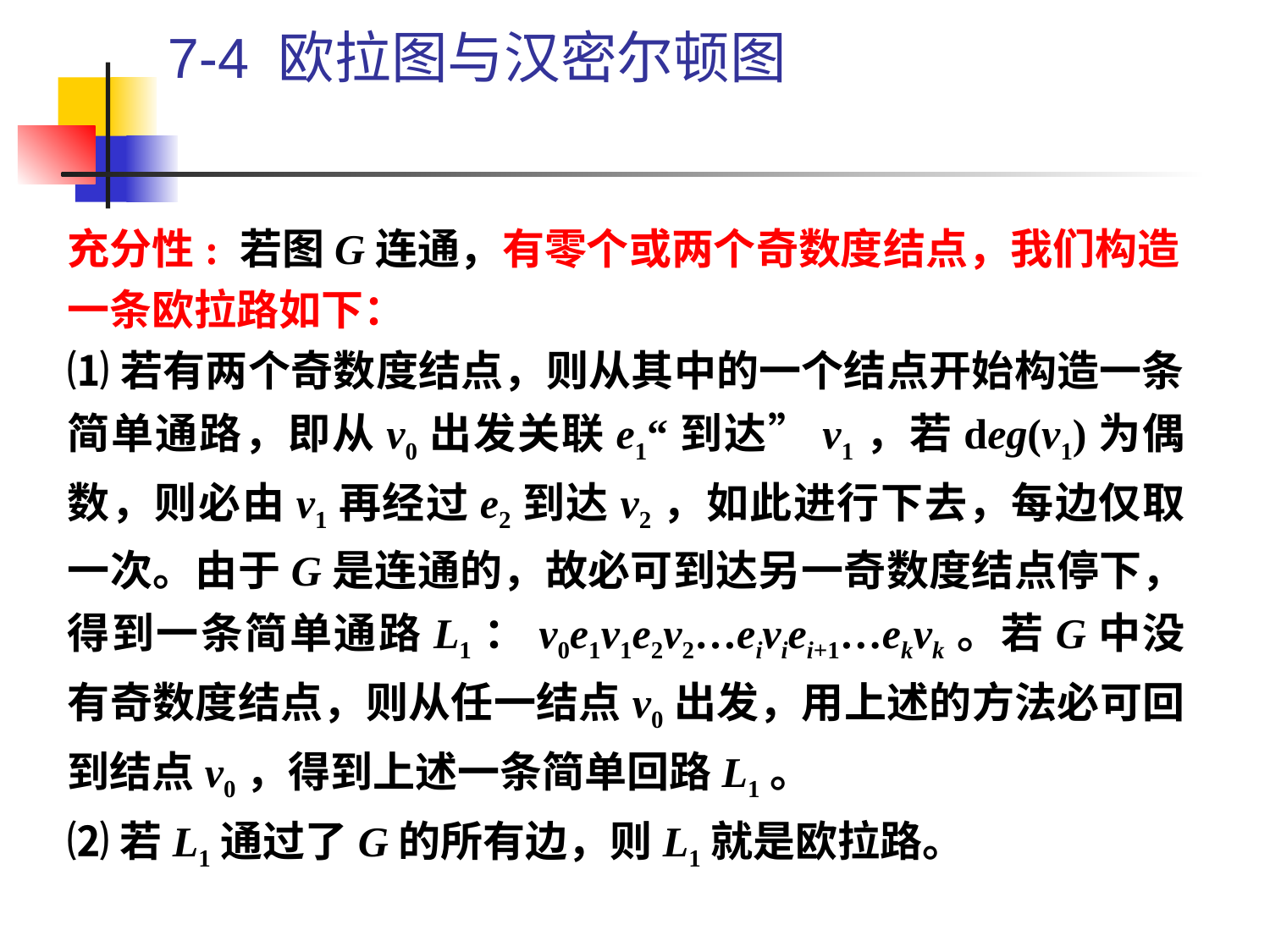

#
7-4 欧拉图与汉密尔顿图
充分性: 若图G连通，有零个或两个奇数度结点，我们构造一条欧拉路如下：
⑴若有两个奇数度结点，则从其中的一个结点开始构造一条简单通路，即从v0出发关联e1“到达”v1，若deg(v1)为偶数，则必由v1再经过e2到达v2，如此进行下去，每边仅取一次。由于G是连通的，故必可到达另一奇数度结点停下，得到一条简单通路L1：v0e1v1e2v2…eiviei+1…ekvk。若G中没有奇数度结点，则从任一结点v0出发，用上述的方法必可回到结点v0，得到上述一条简单回路L1。
⑵若L1通过了G的所有边，则L1就是欧拉路。